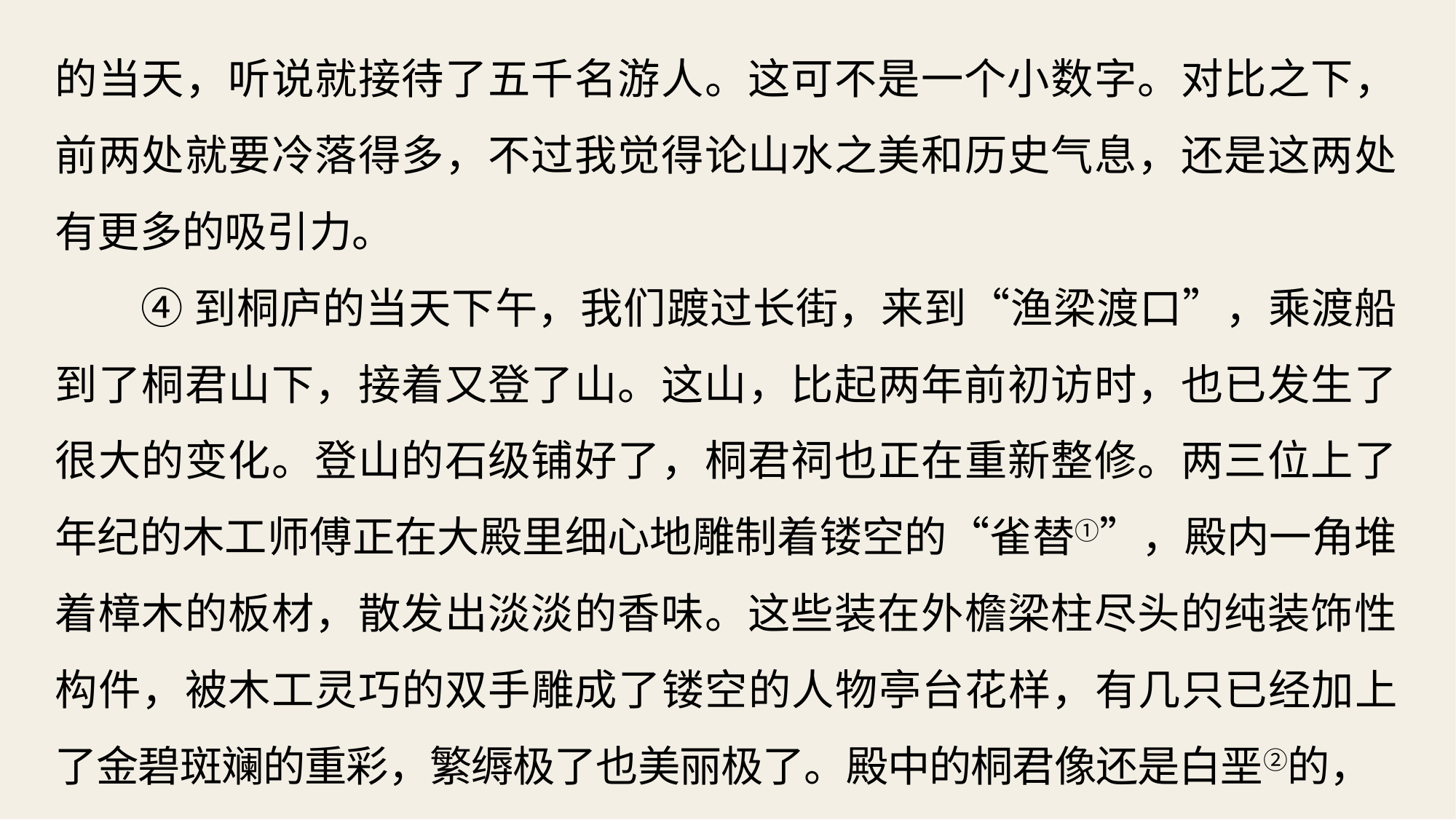

的当天，听说就接待了五千名游人。这可不是一个小数字。对比之下，前两处就要冷落得多，不过我觉得论山水之美和历史气息，还是这两处有更多的吸引力。
④到桐庐的当天下午，我们踱过长街，来到“渔梁渡口”，乘渡船到了桐君山下，接着又登了山。这山，比起两年前初访时，也已发生了很大的变化。登山的石级铺好了，桐君祠也正在重新整修。两三位上了年纪的木工师傅正在大殿里细心地雕制着镂空的“雀替①”，殿内一角堆着樟木的板材，散发出淡淡的香味。这些装在外檐梁柱尽头的纯装饰性构件，被木工灵巧的双手雕成了镂空的人物亭台花样，有几只已经加上了金碧斑斓的重彩，繁缛极了也美丽极了。殿中的桐君像还是白垩②的，